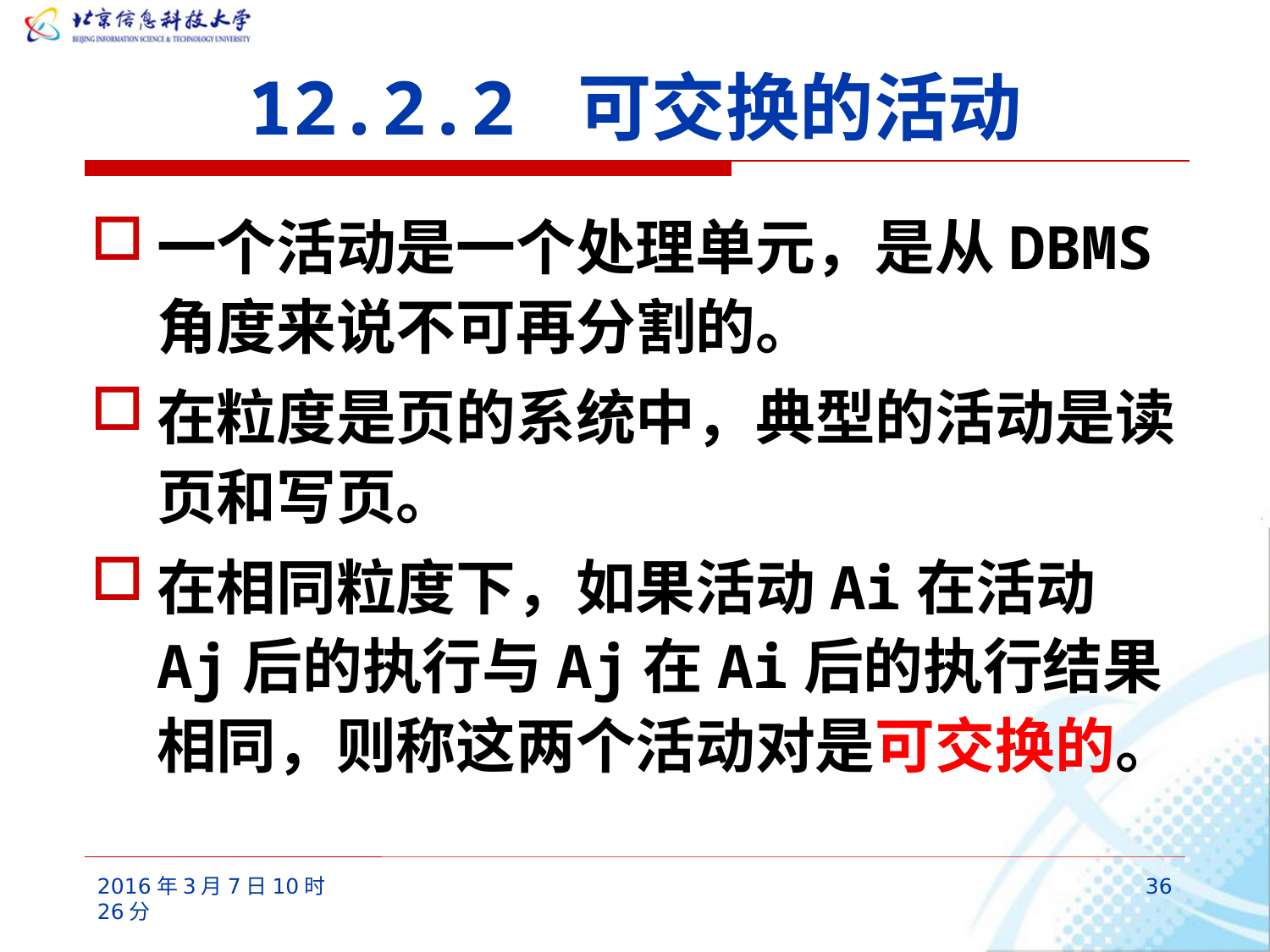

# 12.2.2 可交换的活动
一个活动是一个处理单元，是从DBMS角度来说不可再分割的。
在粒度是页的系统中，典型的活动是读页和写页。
在相同粒度下，如果活动Ai在活动Aj后的执行与Aj在Ai后的执行结果相同，则称这两个活动对是可交换的。
2016年3月7日10时26分
36